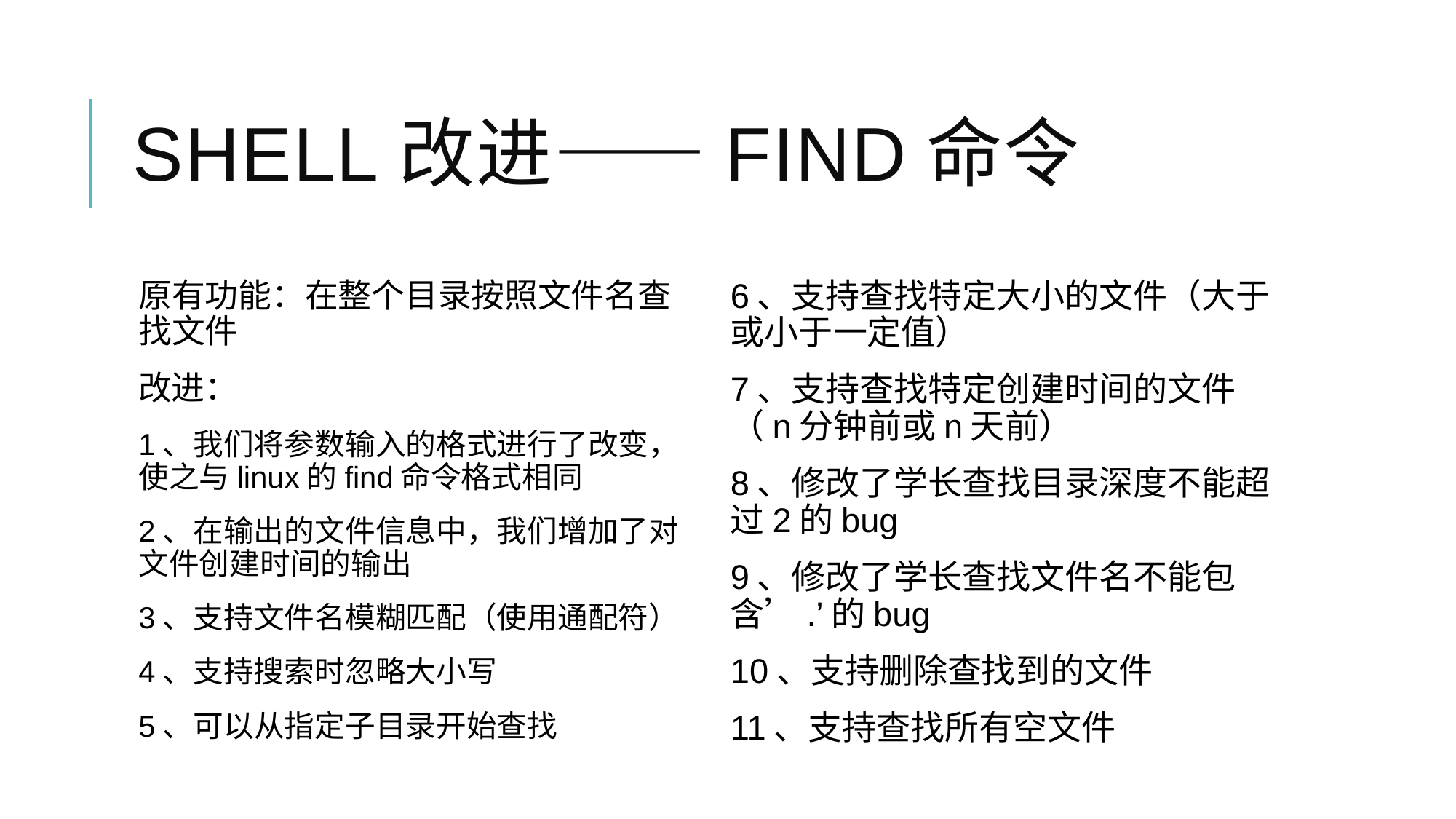

# SHell改进——FIND命令
原有功能：在整个目录按照文件名查找文件
改进：
1、我们将参数输入的格式进行了改变，使之与linux的find命令格式相同
2、在输出的文件信息中，我们增加了对文件创建时间的输出
3、支持文件名模糊匹配（使用通配符）
4、支持搜索时忽略大小写
5、可以从指定子目录开始查找

6、支持查找特定大小的文件（大于或小于一定值）
7、支持查找特定创建时间的文件（n分钟前或n天前）
8、修改了学长查找目录深度不能超过2的bug
9、修改了学长查找文件名不能包含’.’的bug
10、支持删除查找到的文件
11、支持查找所有空文件